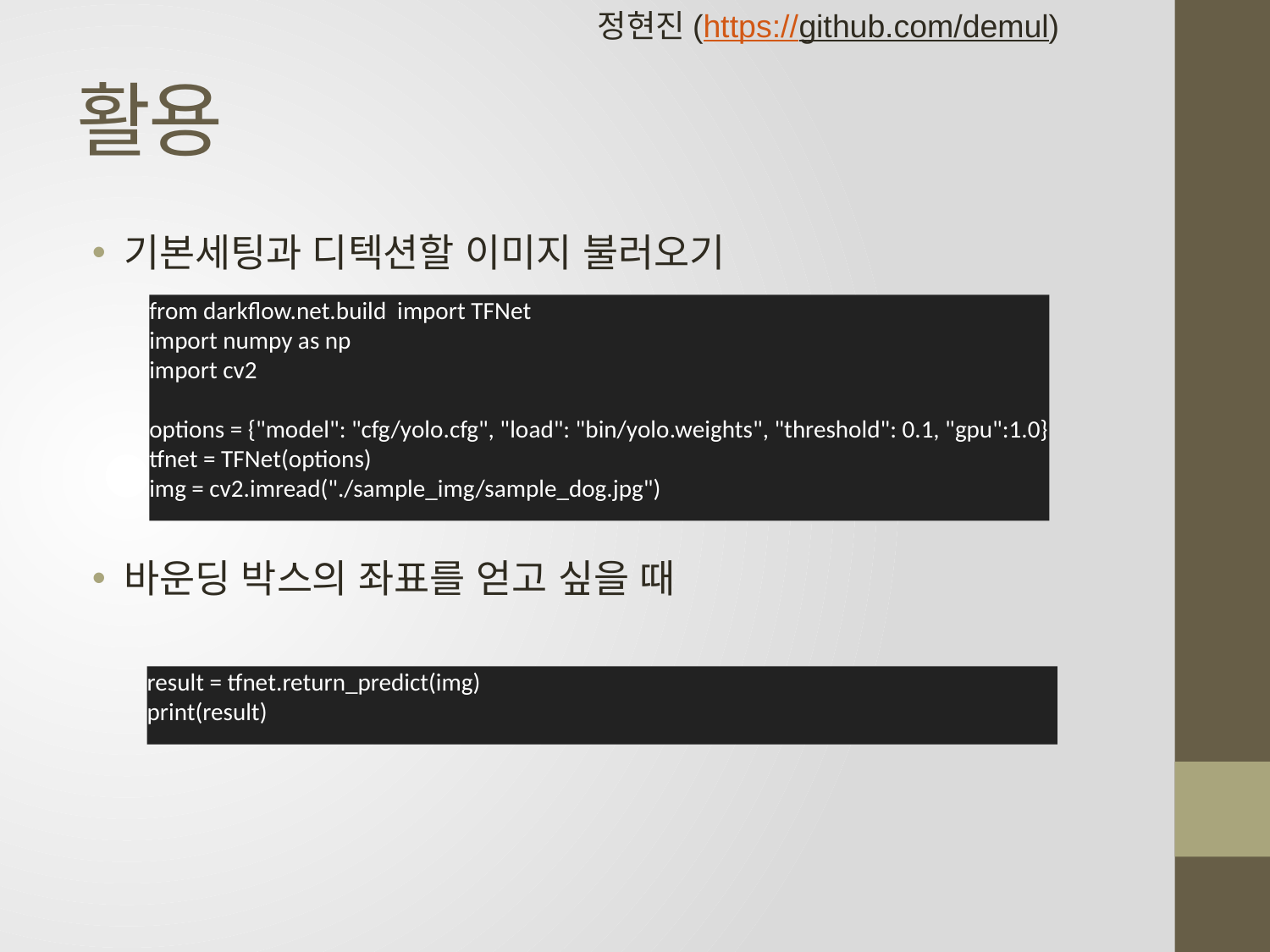

정현진(https://github.com/demul)

# 활용
기본세팅과 디텍션할 이미지 불러오기

바운딩 박스의 좌표를 얻고 싶을 때

from darkflow.net.build  import TFNet
import numpy as np
import cv2
options = {"model": "cfg/yolo.cfg", "load": "bin/yolo.weights", "threshold": 0.1, "gpu":1.0}
tfnet = TFNet(options)
img = cv2.imread("./sample_img/sample_dog.jpg")
result = tfnet.return_predict(img)
print(result)